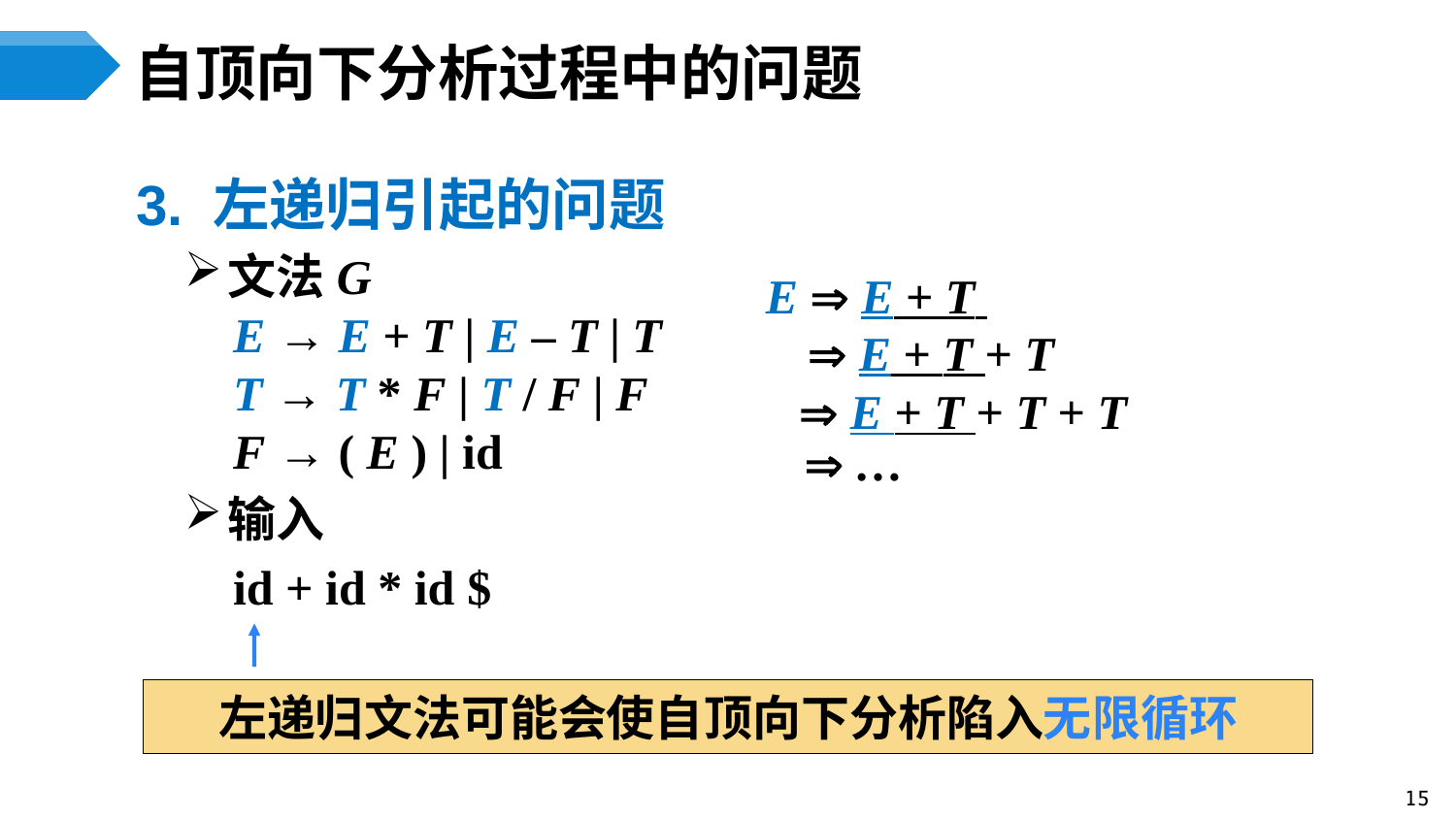

# 自顶向下分析过程中的问题
3. 左递归引起的问题
文法G
  E → E + T | E – T | T
  T → T * F | T / F | F
  F → ( E ) | id
输入
    id + id * id $
E ⇒ E + T
⇒ E + T + T
⇒ E + T + T + T
⇒ …

左递归文法可能会使自顶向下分析陷入无限循环
15